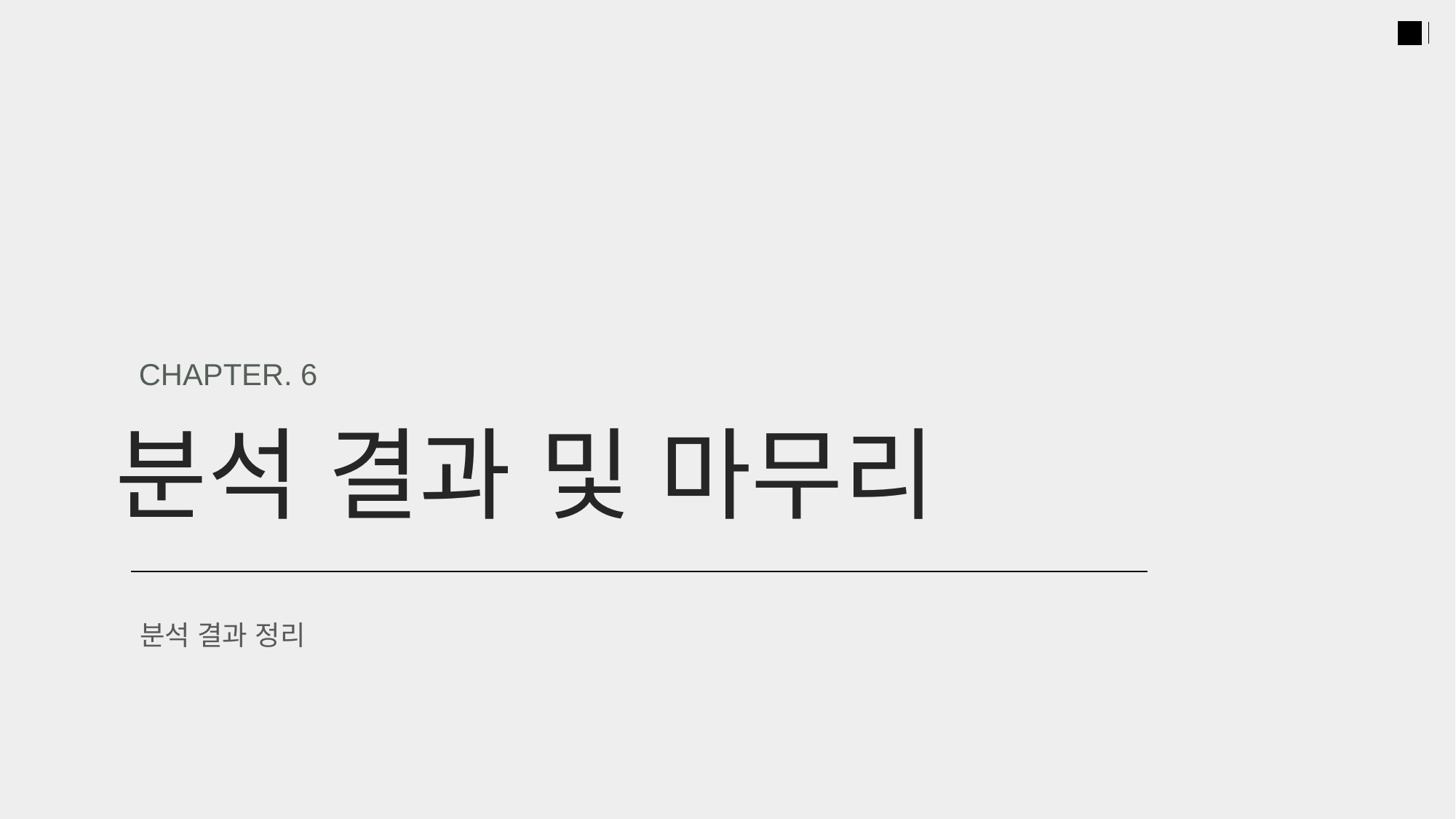

CHAPTER. 6
분석 결과 및 마무리
분석 결과 정리